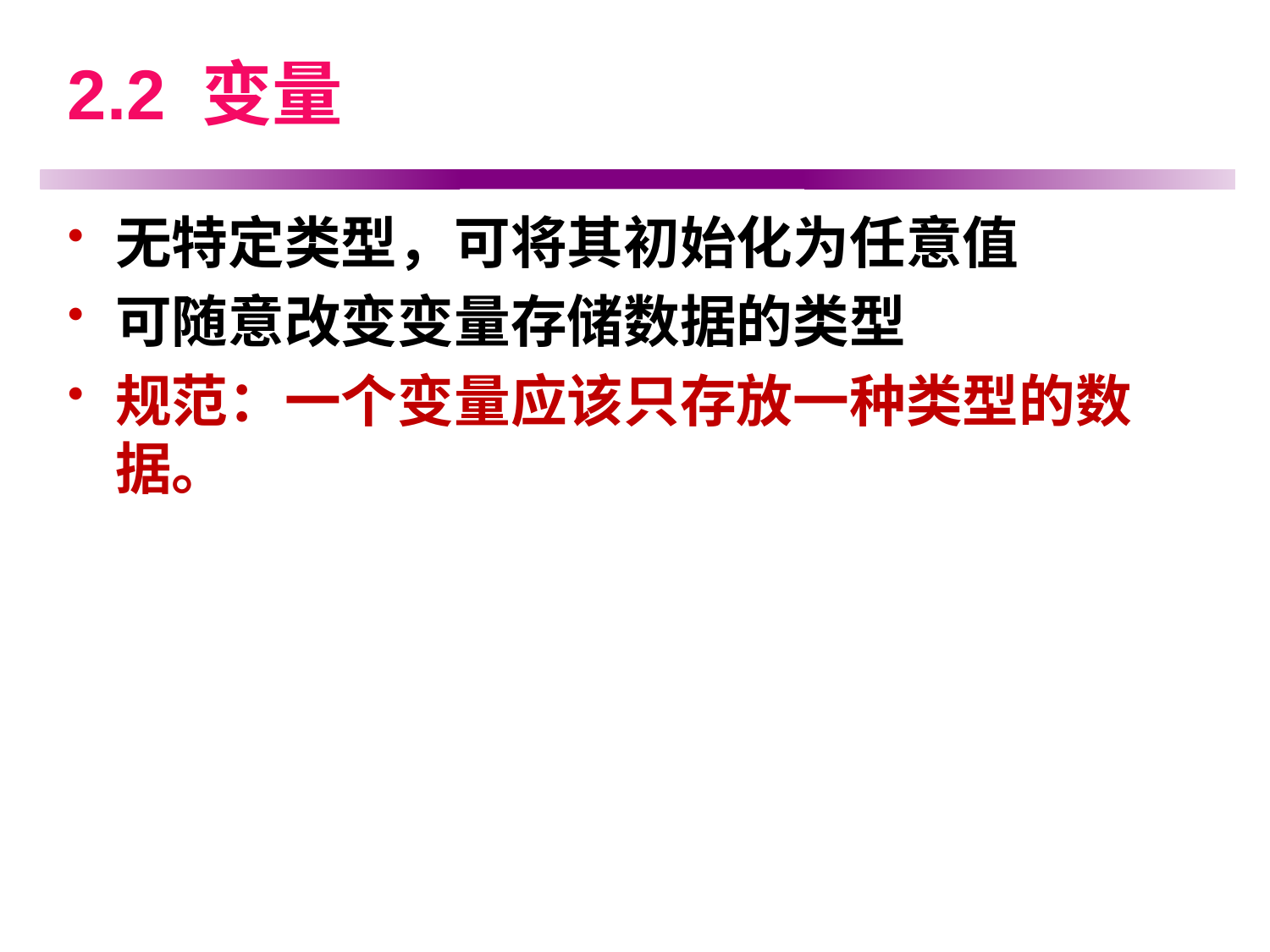

# 2.2 变量
无特定类型，可将其初始化为任意值
可随意改变变量存储数据的类型
规范：一个变量应该只存放一种类型的数据。